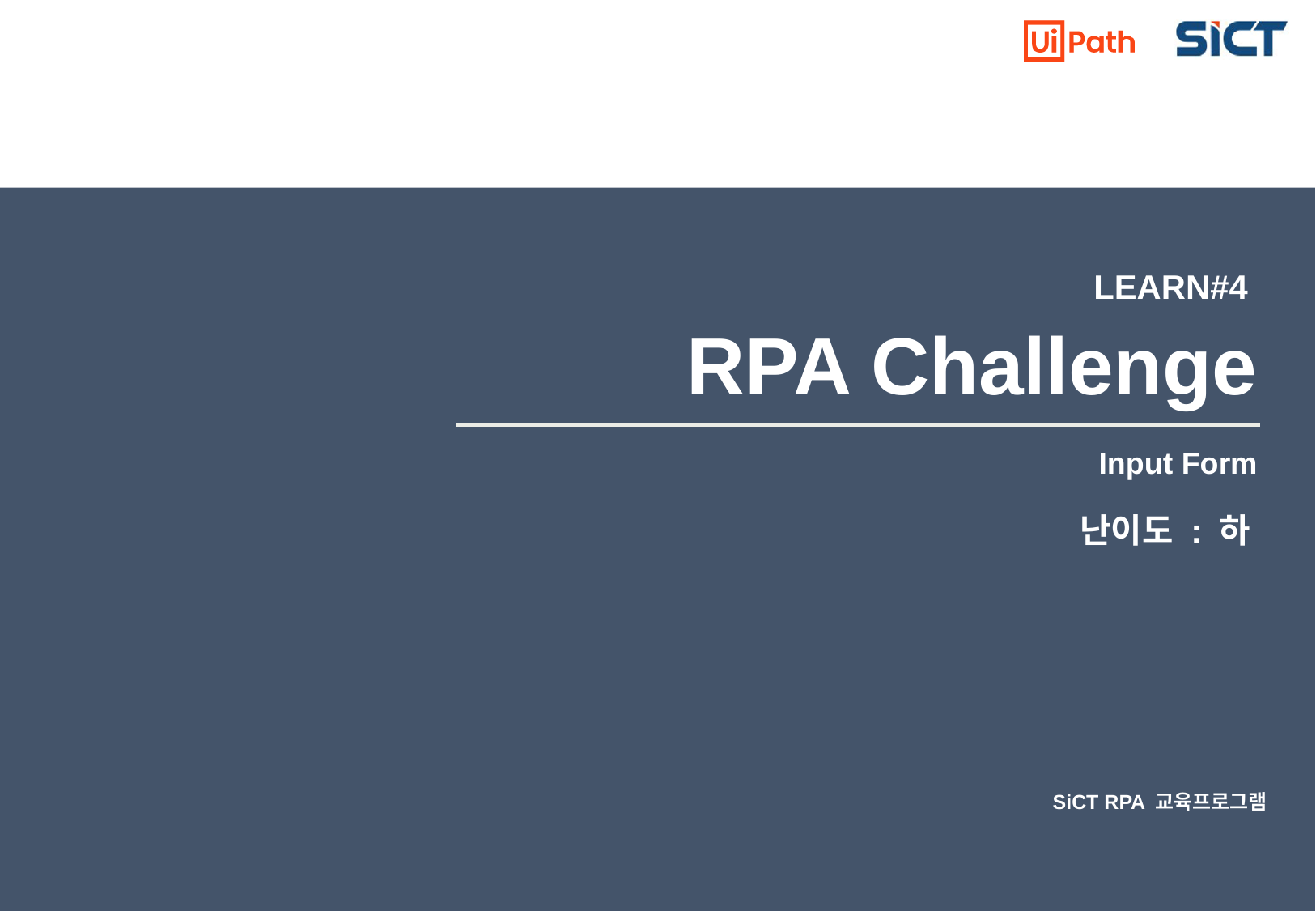

LEARN#4
RPA Challenge
Input Form
난이도 : 하
SiCT RPA 교육프로그램